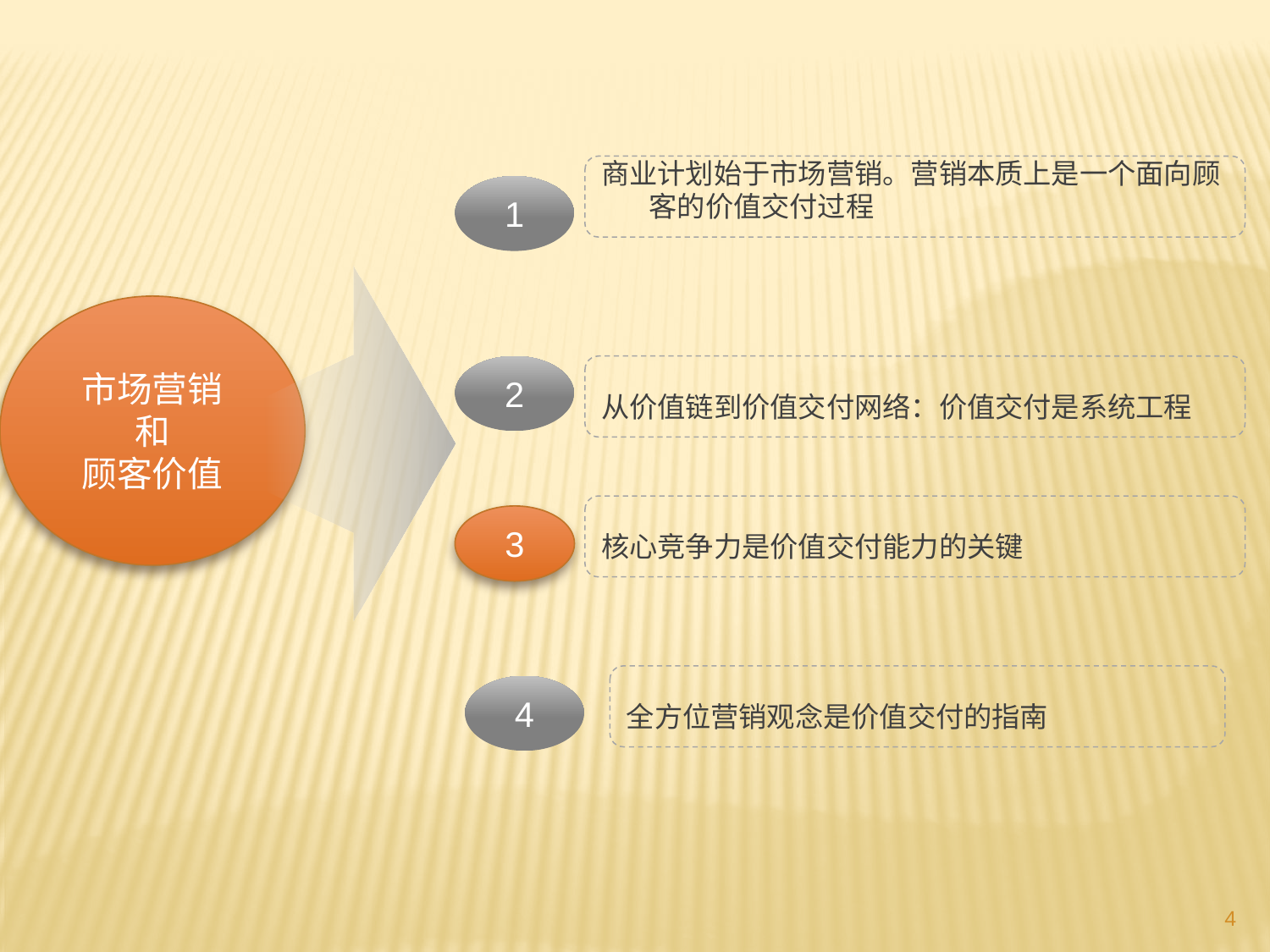

商业计划始于市场营销。营销本质上是一个面向顾客的价值交付过程
1

市场营销
和
顾客价值
2
从价值链到价值交付网络：价值交付是系统工程
核心竞争力是价值交付能力的关键
3
全方位营销观念是价值交付的指南
4
4